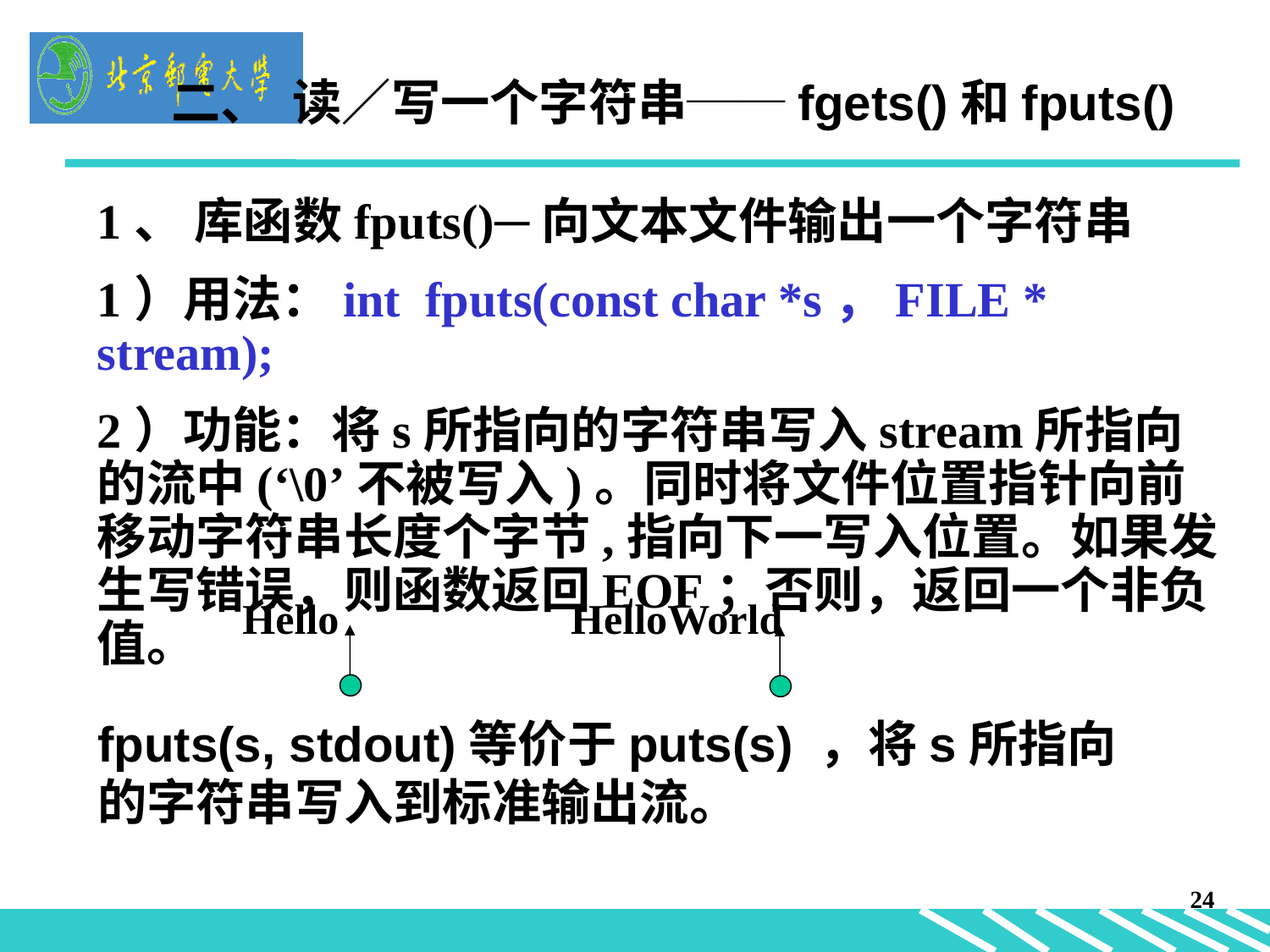

二、  读／写一个字符串──fgets()和fputs()
1、 库函数fputs()─向文本文件输出一个字符串
1）用法：int  fputs(const char *s，FILE * stream);
2）功能：将s所指向的字符串写入stream所指向的流中(‘\0’不被写入)。同时将文件位置指针向前移动字符串长度个字节,指向下一写入位置。如果发生写错误，则函数返回EOF；否则，返回一个非负值。

Hello
HelloWorld

fputs(s, stdout)等价于puts(s) ，将s所指向的字符串写入到标准输出流。
24